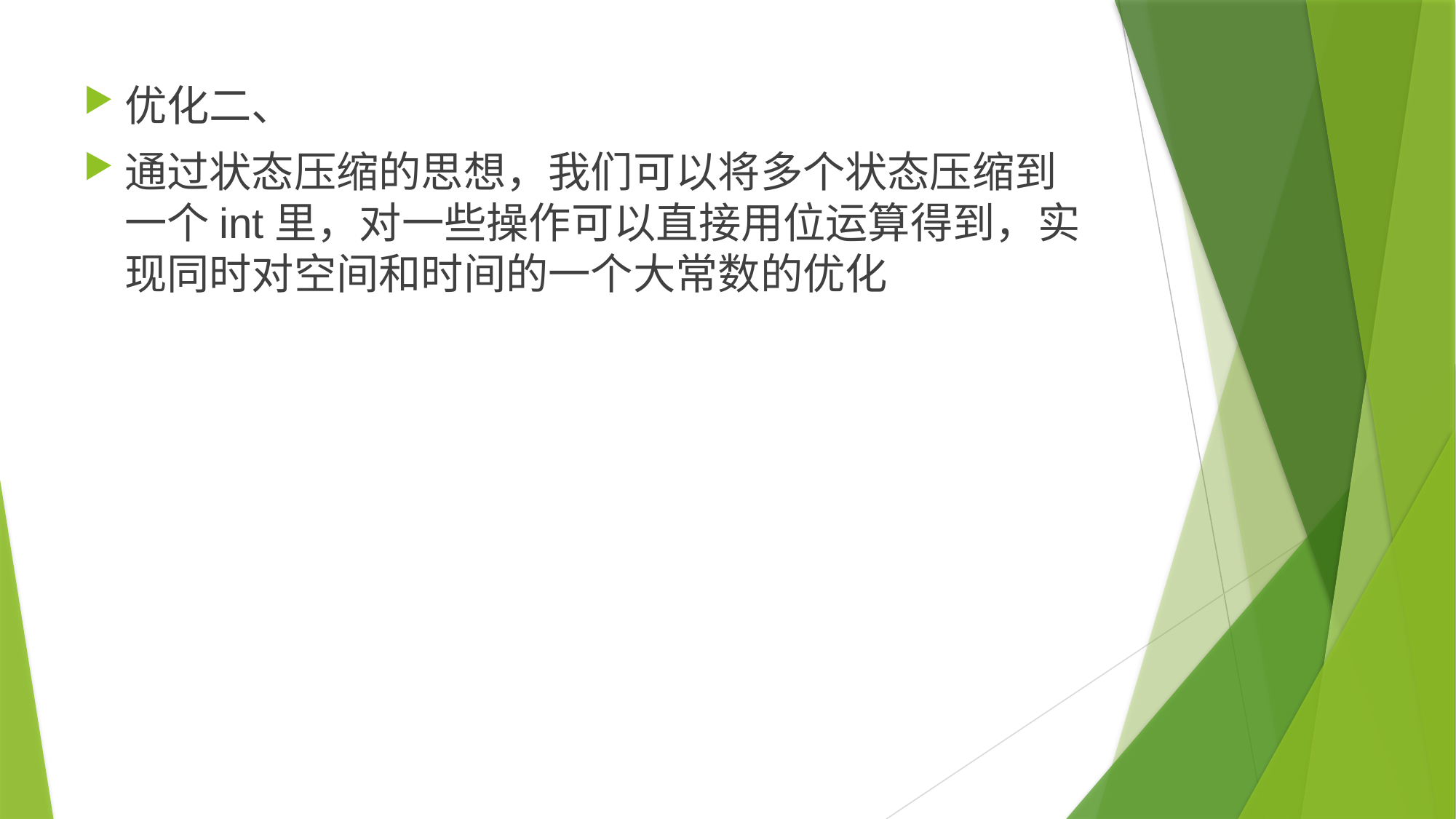

优化二、
通过状态压缩的思想，我们可以将多个状态压缩到一个int里，对一些操作可以直接用位运算得到，实现同时对空间和时间的一个大常数的优化